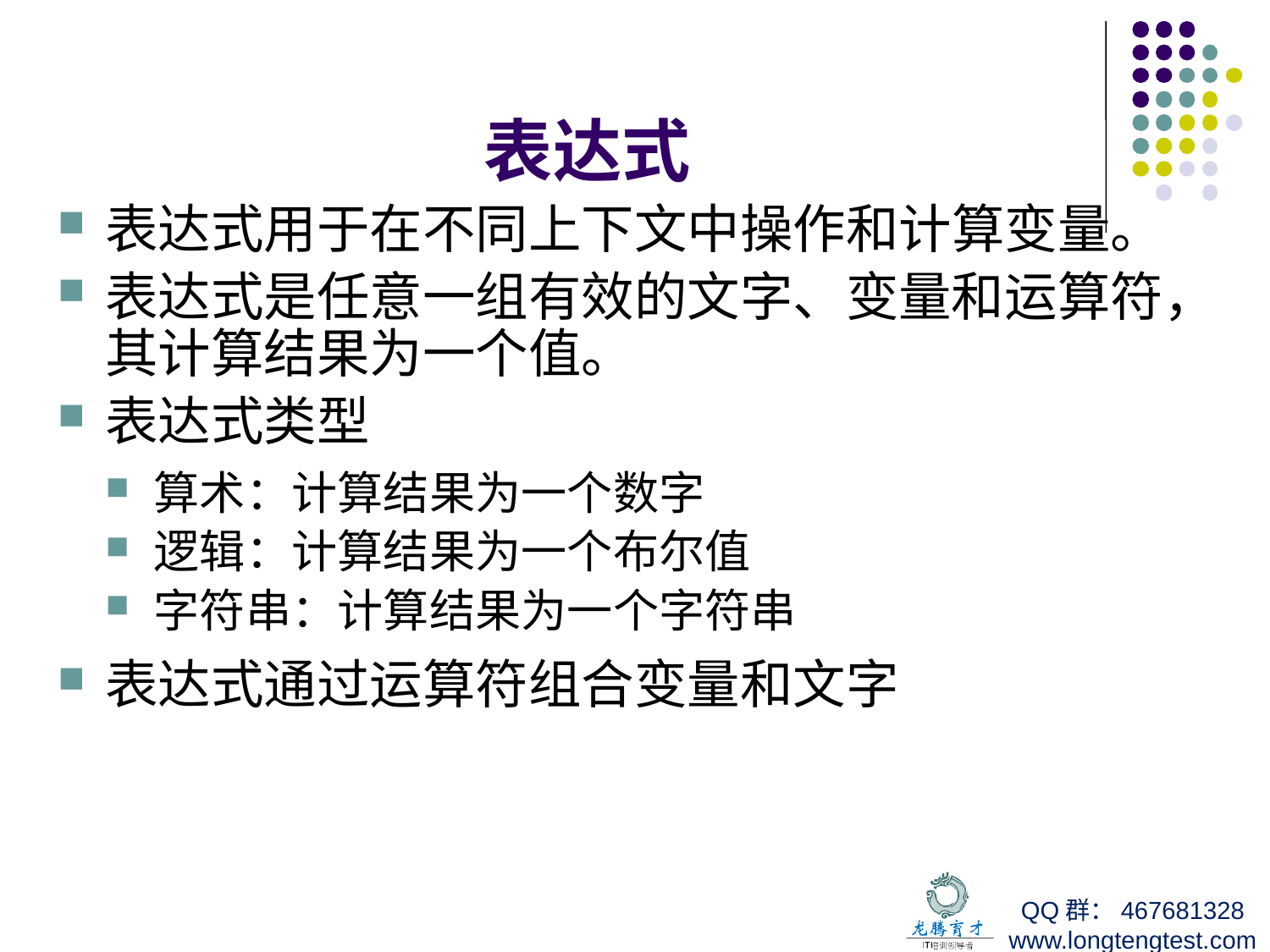

# 表达式
表达式用于在不同上下文中操作和计算变量。
表达式是任意一组有效的文字、变量和运算符，其计算结果为一个值。
表达式类型
算术：计算结果为一个数字
逻辑：计算结果为一个布尔值
字符串：计算结果为一个字符串
表达式通过运算符组合变量和文字